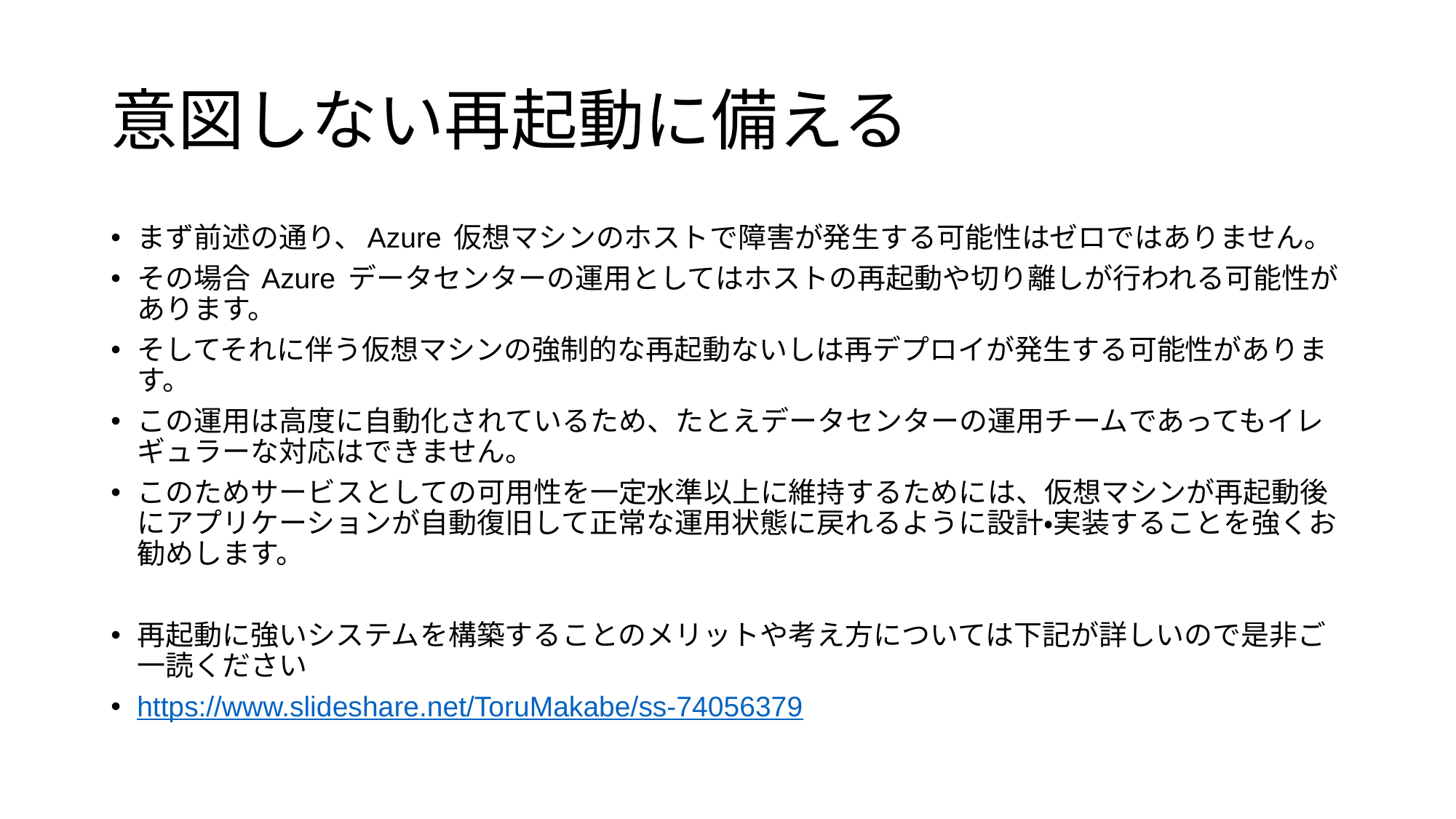

# 意図しない再起動に備える
まず前述の通り、Azure 仮想マシンのホストで障害が発生する可能性はゼロではありません。
その場合 Azure データセンターの運用としてはホストの再起動や切り離しが行われる可能性があります。
そしてそれに伴う仮想マシンの強制的な再起動ないしは再デプロイが発生する可能性があります。
この運用は高度に自動化されているため、たとえデータセンターの運用チームであってもイレギュラーな対応はできません。
このためサービスとしての可用性を一定水準以上に維持するためには、仮想マシンが再起動後にアプリケーションが自動復旧して正常な運用状態に戻れるように設計・実装することを強くお勧めします。

再起動に強いシステムを構築することのメリットや考え方については下記が詳しいので是非ご一読ください
https://www.slideshare.net/ToruMakabe/ss-74056379